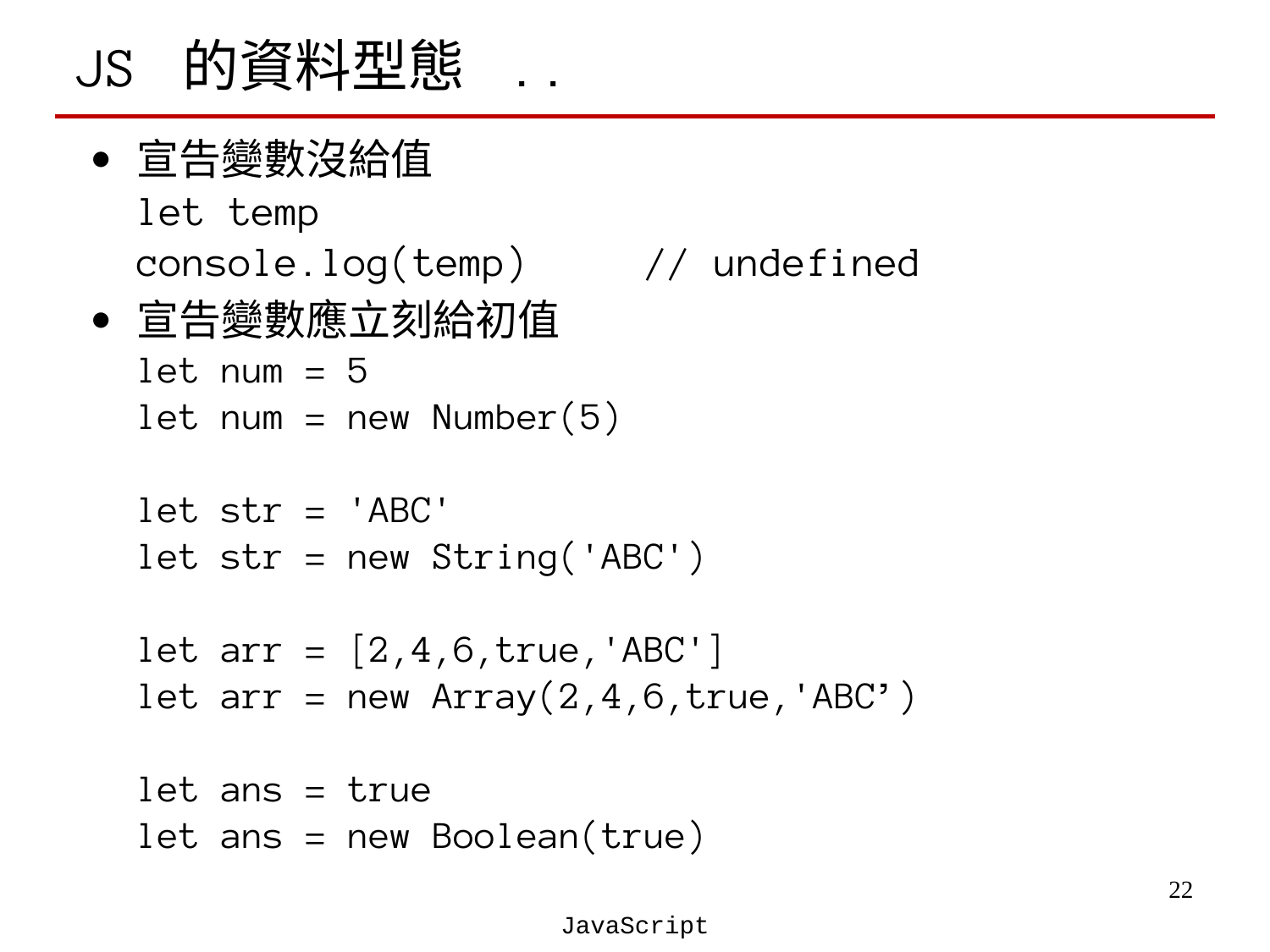

# JS 的資料型態 ..
宣告變數沒給值
let temp
console.log(temp)	// undefined
宣告變數應立刻給初值
let num = 5
let num = new Number(5)
let str = 'ABC'
let str = new String('ABC')
let arr = [2,4,6,true,'ABC']
let arr = new Array(2,4,6,true,'ABC’)
let ans = true
let ans = new Boolean(true)

22
JavaScript